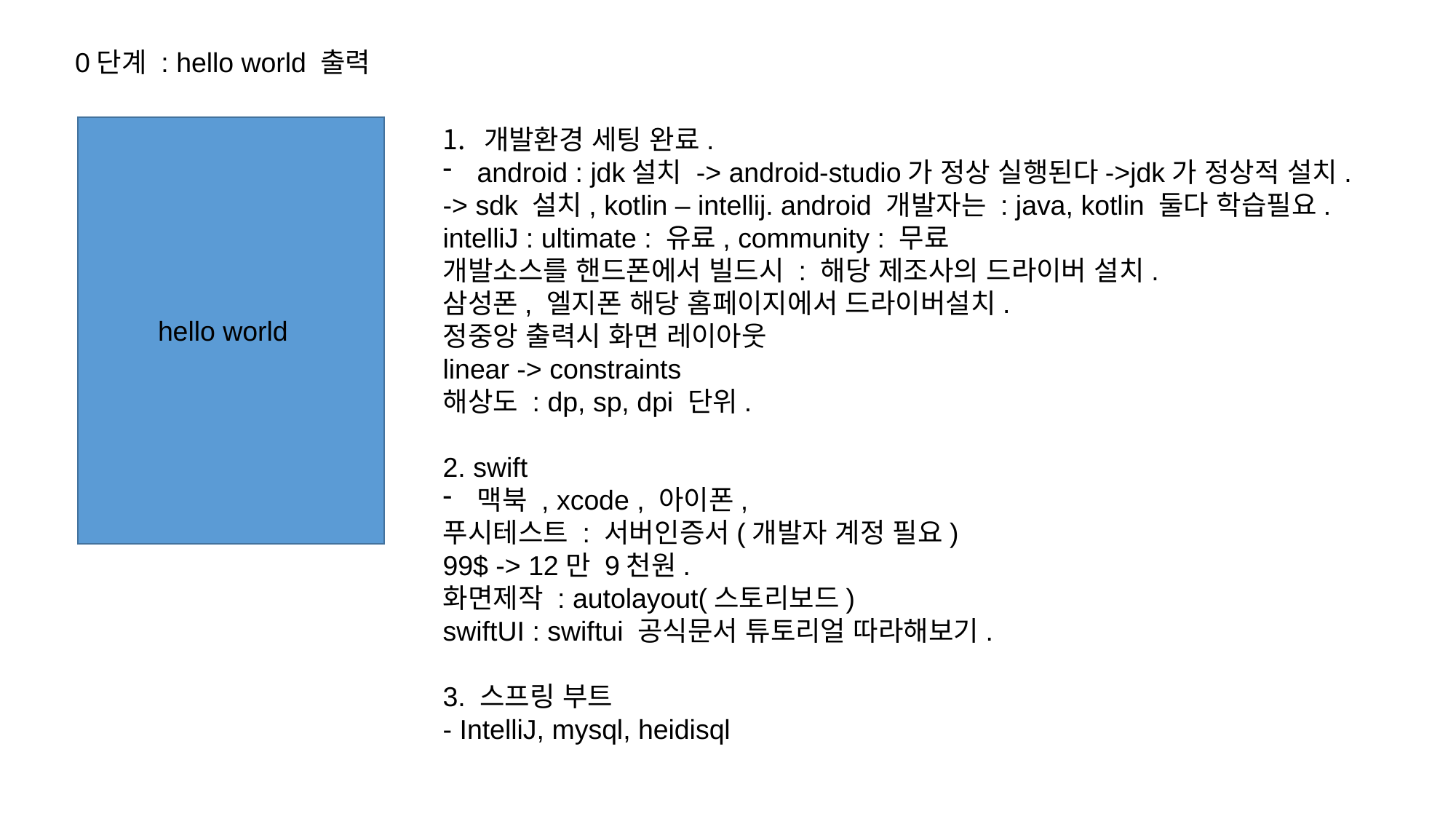

0단계 : hello world 출력

개발환경 세팅 완료.
android : jdk설치 -> android-studio가 정상 실행된다->jdk가 정상적 설치.
-> sdk 설치, kotlin – intellij. android 개발자는 : java, kotlin 둘다 학습필요.
intelliJ : ultimate : 유료, community : 무료
개발소스를 핸드폰에서 빌드시 : 해당 제조사의 드라이버 설치.
삼성폰, 엘지폰 해당 홈페이지에서 드라이버설치.
정중앙 출력시 화면 레이아웃
linear -> constraints
해상도 : dp, sp, dpi 단위.

2. swift
맥북 , xcode , 아이폰,
푸시테스트 : 서버인증서(개발자 계정 필요)
99$ -> 12만 9천원.
화면제작 : autolayout(스토리보드)
swiftUI : swiftui 공식문서 튜토리얼 따라해보기.
3. 스프링 부트
- IntelliJ, mysql, heidisql
hello world